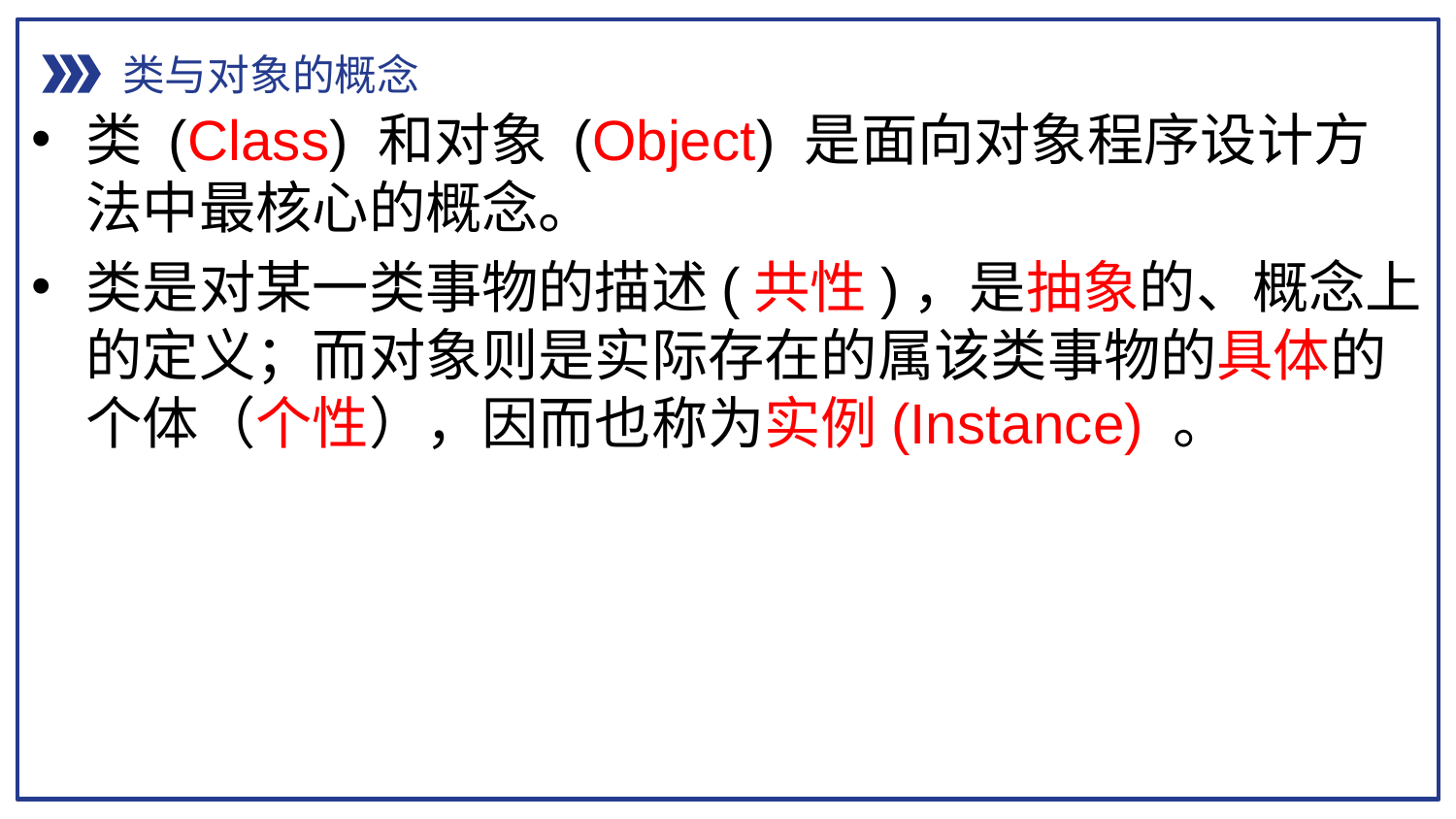

类与对象的概念

类 (Class) 和对象 (Object) 是面向对象程序设计方法中最核心的概念。
类是对某一类事物的描述(共性)，是抽象的、概念上的定义；而对象则是实际存在的属该类事物的具体的个体（个性），因而也称为实例(Instance) 。